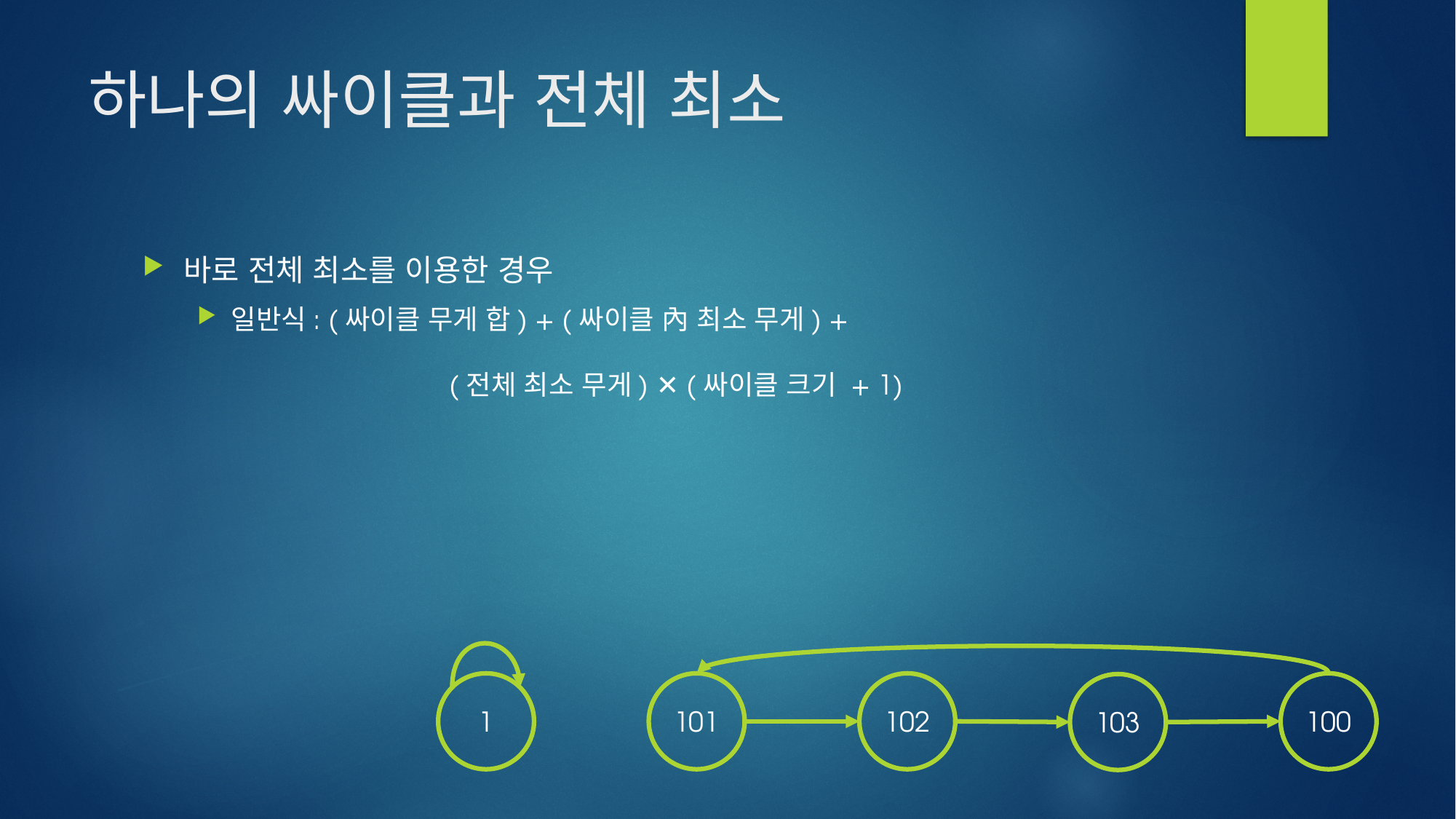

# 하나의 싸이클과 전체 최소
바로 전체 최소를 이용한 경우
일반식: (싸이클 무게 합) + (싸이클 內 최소 무게) +
										(전체 최소 무게) ✕ (싸이클 크기 + 1)

1
101
102
100
103